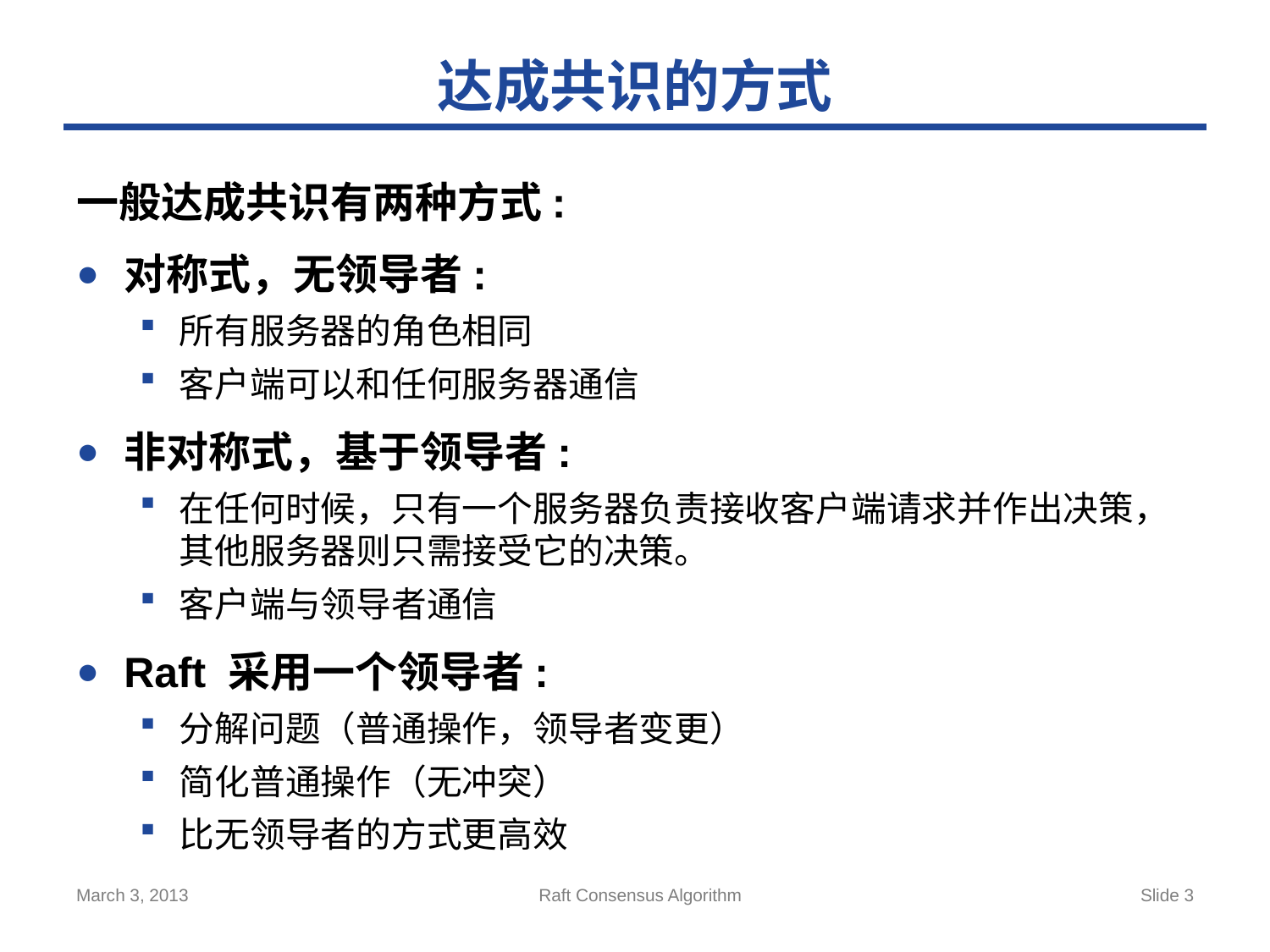

# 达成共识的方式
一般达成共识有两种方式:
对称式，无领导者:
所有服务器的角色相同
客户端可以和任何服务器通信
非对称式，基于领导者:
在任何时候，只有一个服务器负责接收客户端请求并作出决策，其他服务器则只需接受它的决策。
客户端与领导者通信
Raft 采用一个领导者:
分解问题（普通操作，领导者变更）
简化普通操作（无冲突）
比无领导者的方式更高效
March 3, 2013
Raft Consensus Algorithm
Slide 3